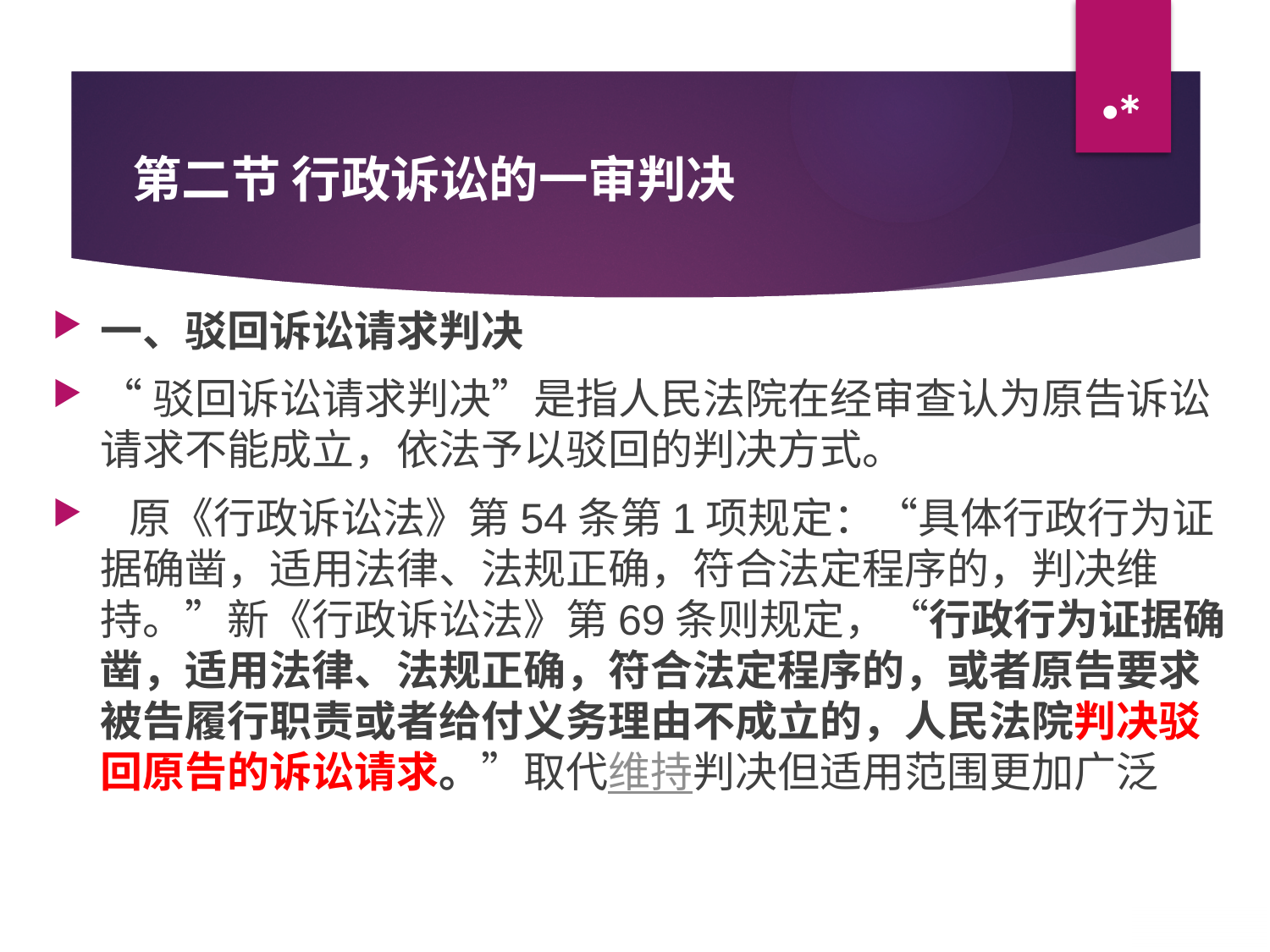

*
# 第二节 行政诉讼的一审判决
一、驳回诉讼请求判决
“驳回诉讼请求判决”是指人民法院在经审查认为原告诉讼请求不能成立，依法予以驳回的判决方式。
  原《行政诉讼法》第54条第1项规定：“具体行政行为证据确凿，适用法律、法规正确，符合法定程序的，判决维持。”新《行政诉讼法》第69条则规定，“行政行为证据确凿，适用法律、法规正确，符合法定程序的，或者原告要求被告履行职责或者给付义务理由不成立的，人民法院判决驳回原告的诉讼请求。”取代维持判决但适用范围更加广泛